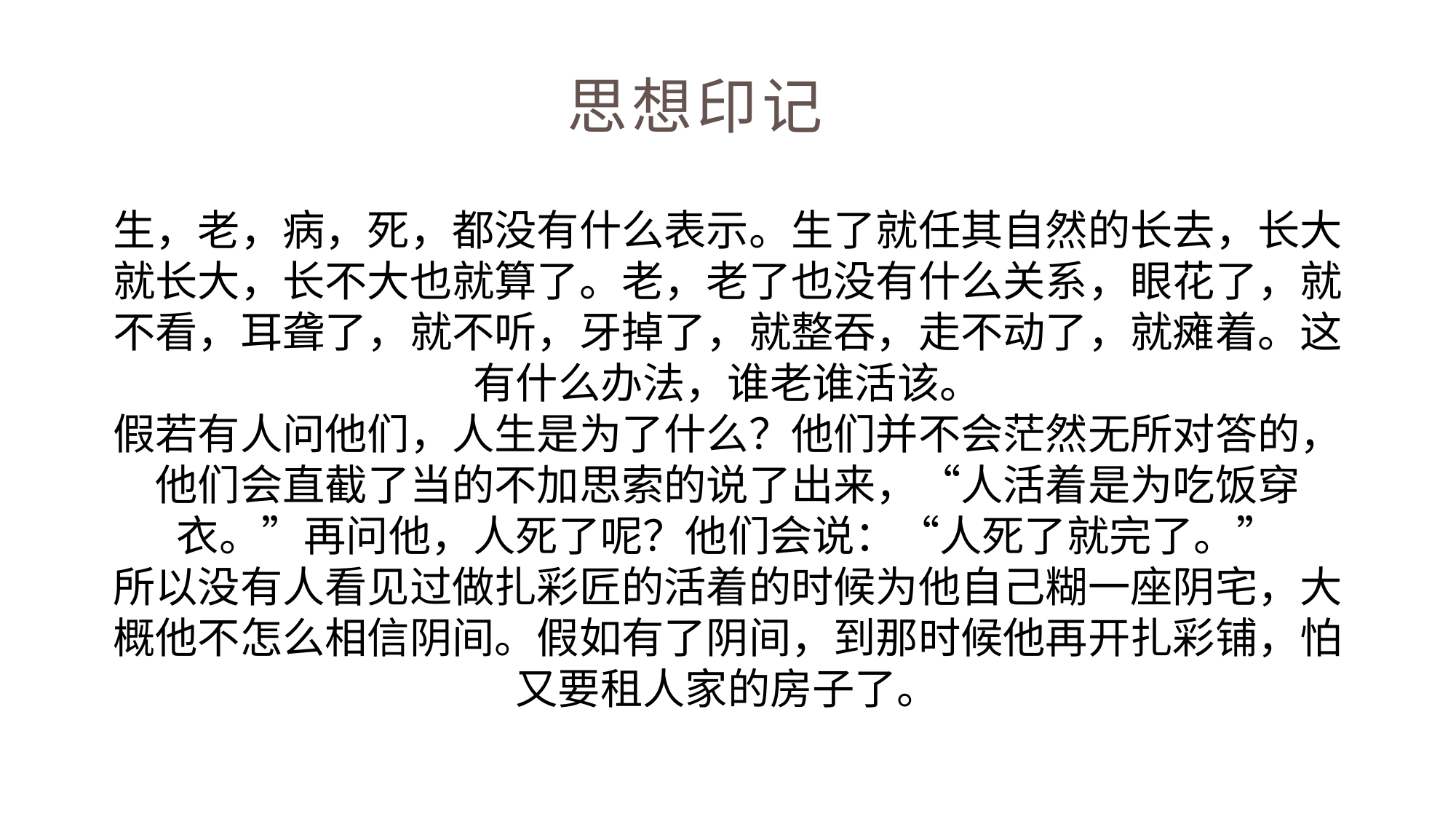

思想印记

生，老，病，死，都没有什么表示。生了就任其自然的长去，长大就长大，长不大也就算了。老，老了也没有什么关系，眼花了，就不看，耳聋了，就不听，牙掉了，就整吞，走不动了，就瘫着。这有什么办法，谁老谁活该。
假若有人问他们，人生是为了什么？他们并不会茫然无所对答的，他们会直截了当的不加思索的说了出来，“人活着是为吃饭穿衣。”再问他，人死了呢？他们会说：“人死了就完了。”
所以没有人看见过做扎彩匠的活着的时候为他自己糊一座阴宅，大概他不怎么相信阴间。假如有了阴间，到那时候他再开扎彩铺，怕又要租人家的房子了。

没有图片
C